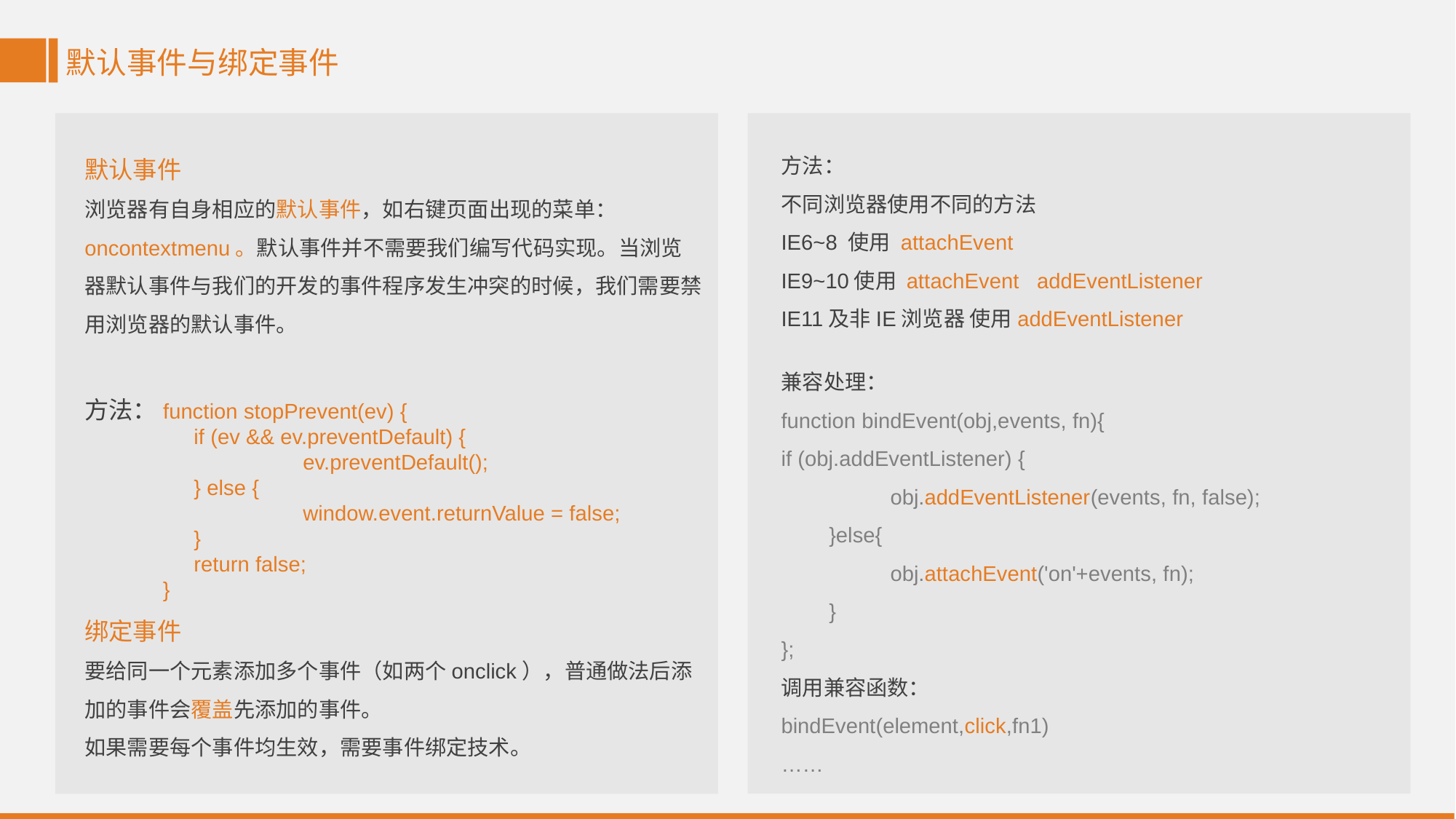

默认事件与绑定事件

方法：
不同浏览器使用不同的方法
IE6~8 使用 attachEvent
IE9~10使用 attachEvent   addEventListener
IE11及非IE浏览器 使用addEventListener

兼容处理：
function bindEvent(obj,events, fn){
if (obj.addEventListener) {
	obj.addEventListener(events, fn, false);
        }else{
	obj.attachEvent('on'+events, fn);
        }
};
调用兼容函数：
bindEvent(element,click,fn1)
……

默认事件
浏览器有自身相应的默认事件，如右键页面出现的菜单：
oncontextmenu。默认事件并不需要我们编写代码实现。当浏览器默认事件与我们的开发的事件程序发生冲突的时候，我们需要禁用浏览器的默认事件。

方法：function stopPrevent(ev) {
	if (ev && ev.preventDefault) {				ev.preventDefault();
	} else {
		window.event.returnValue = false;
	}
	return false;
             }
绑定事件
要给同一个元素添加多个事件（如两个onclick），普通做法后添加的事件会覆盖先添加的事件。
如果需要每个事件均生效，需要事件绑定技术。